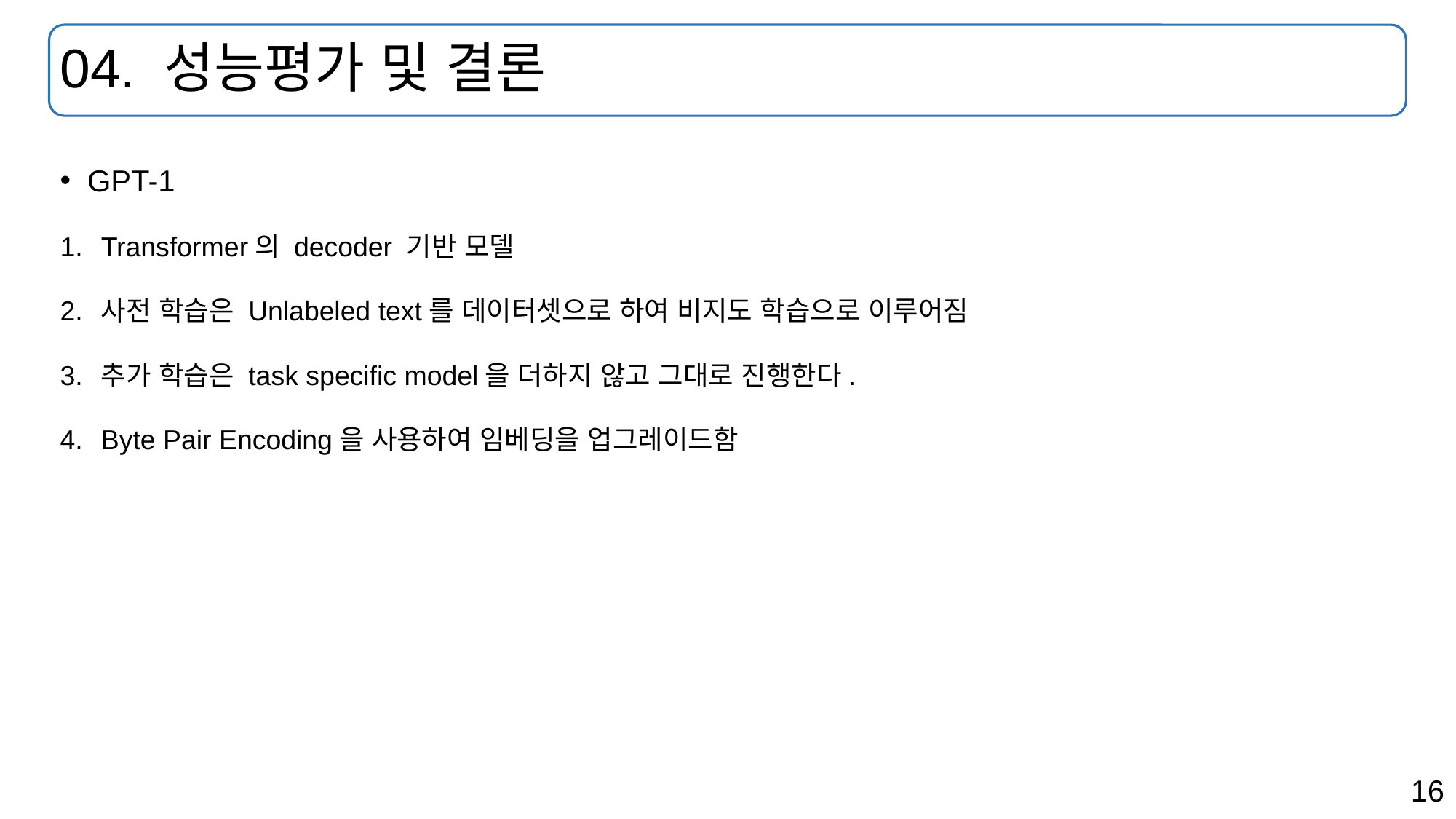

# 04. 성능평가 및 결론
GPT-1
Transformer의 decoder 기반 모델
사전 학습은 Unlabeled text를 데이터셋으로 하여 비지도 학습으로 이루어짐
추가 학습은 task specific model을 더하지 않고 그대로 진행한다.
Byte Pair Encoding을 사용하여 임베딩을 업그레이드함